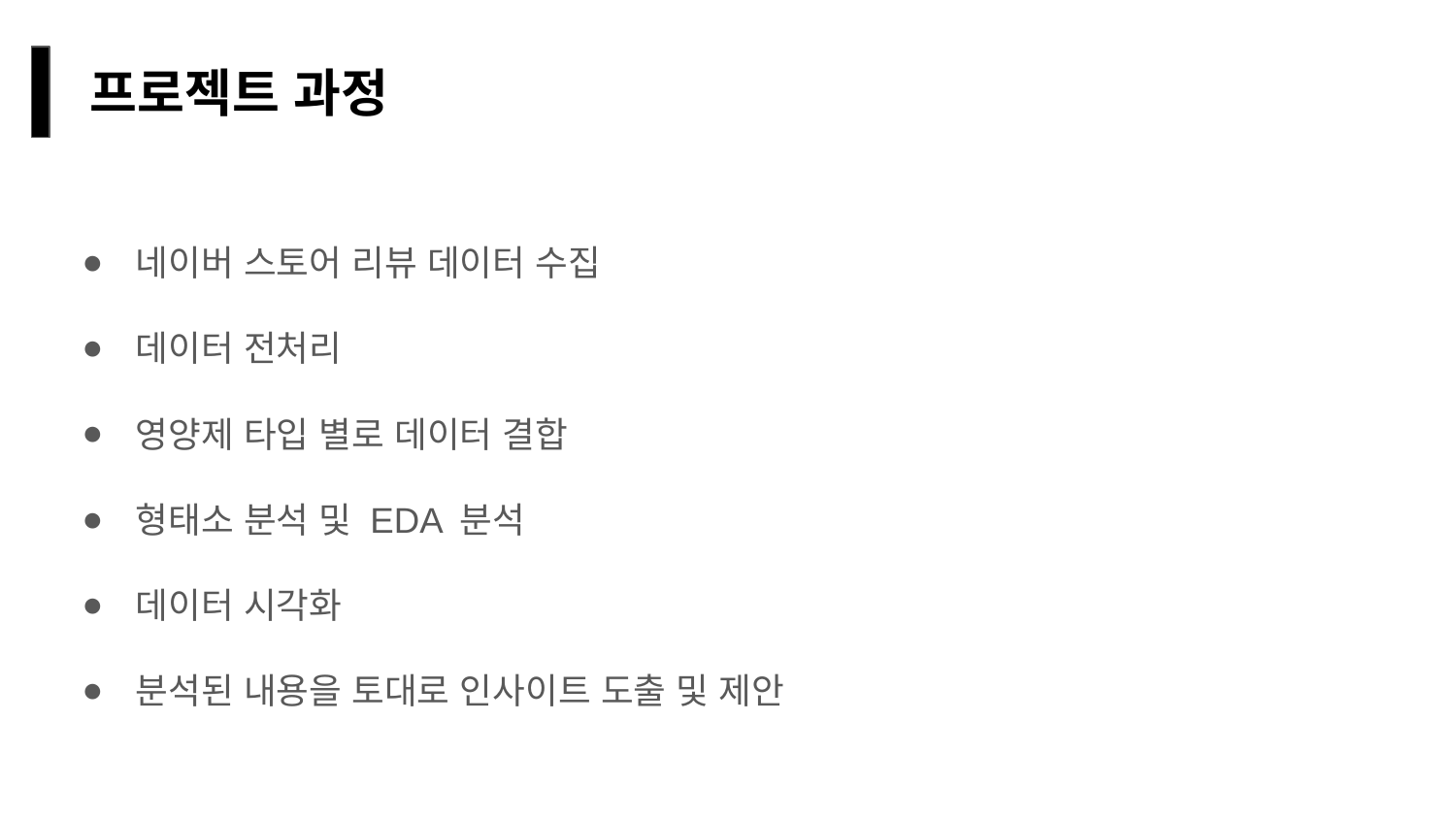

# 프로젝트 과정
네이버 스토어 리뷰 데이터 수집
데이터 전처리
영양제 타입 별로 데이터 결합
형태소 분석 및 EDA 분석
데이터 시각화
분석된 내용을 토대로 인사이트 도출 및 제안